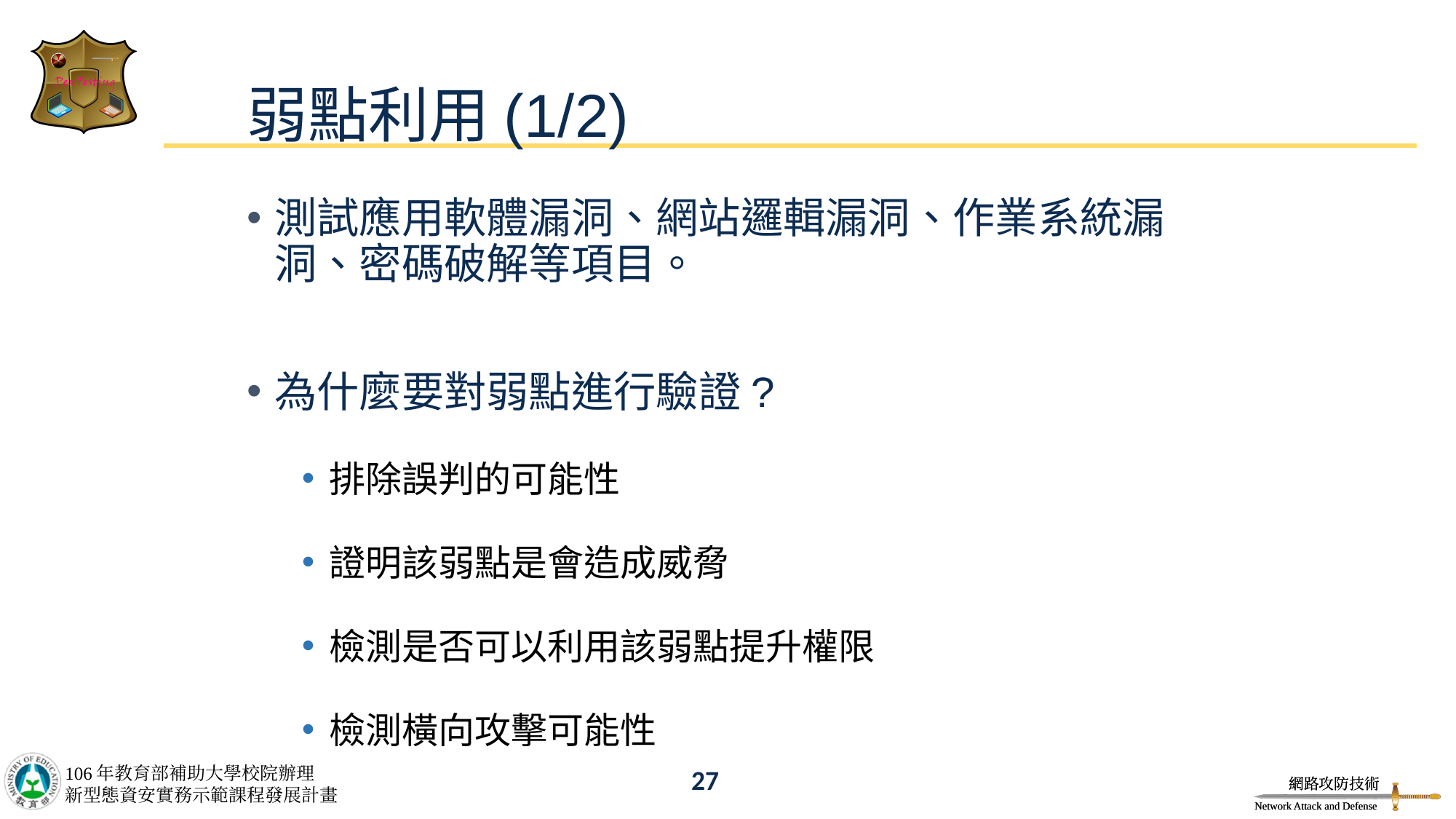

# 弱點利用(1/2)
測試應用軟體漏洞、網站邏輯漏洞、作業系統漏洞、密碼破解等項目。

為什麼要對弱點進行驗證?
排除誤判的可能性
證明該弱點是會造成威脅
檢測是否可以利用該弱點提升權限
檢測橫向攻擊可能性